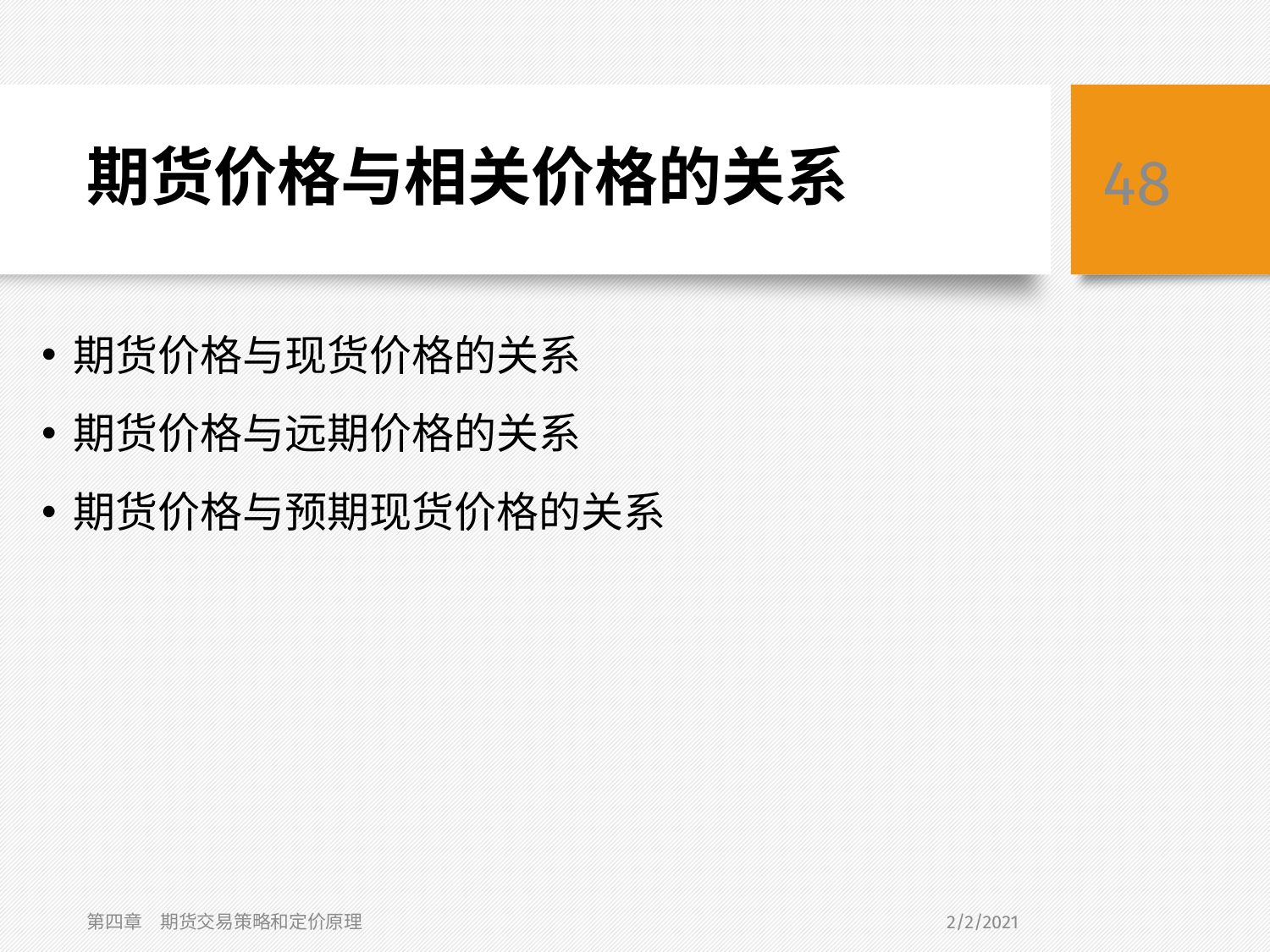

# 期货价格与相关价格的关系
48
期货价格与现货价格的关系
期货价格与远期价格的关系
期货价格与预期现货价格的关系
2/2/2021
第四章　期货交易策略和定价原理